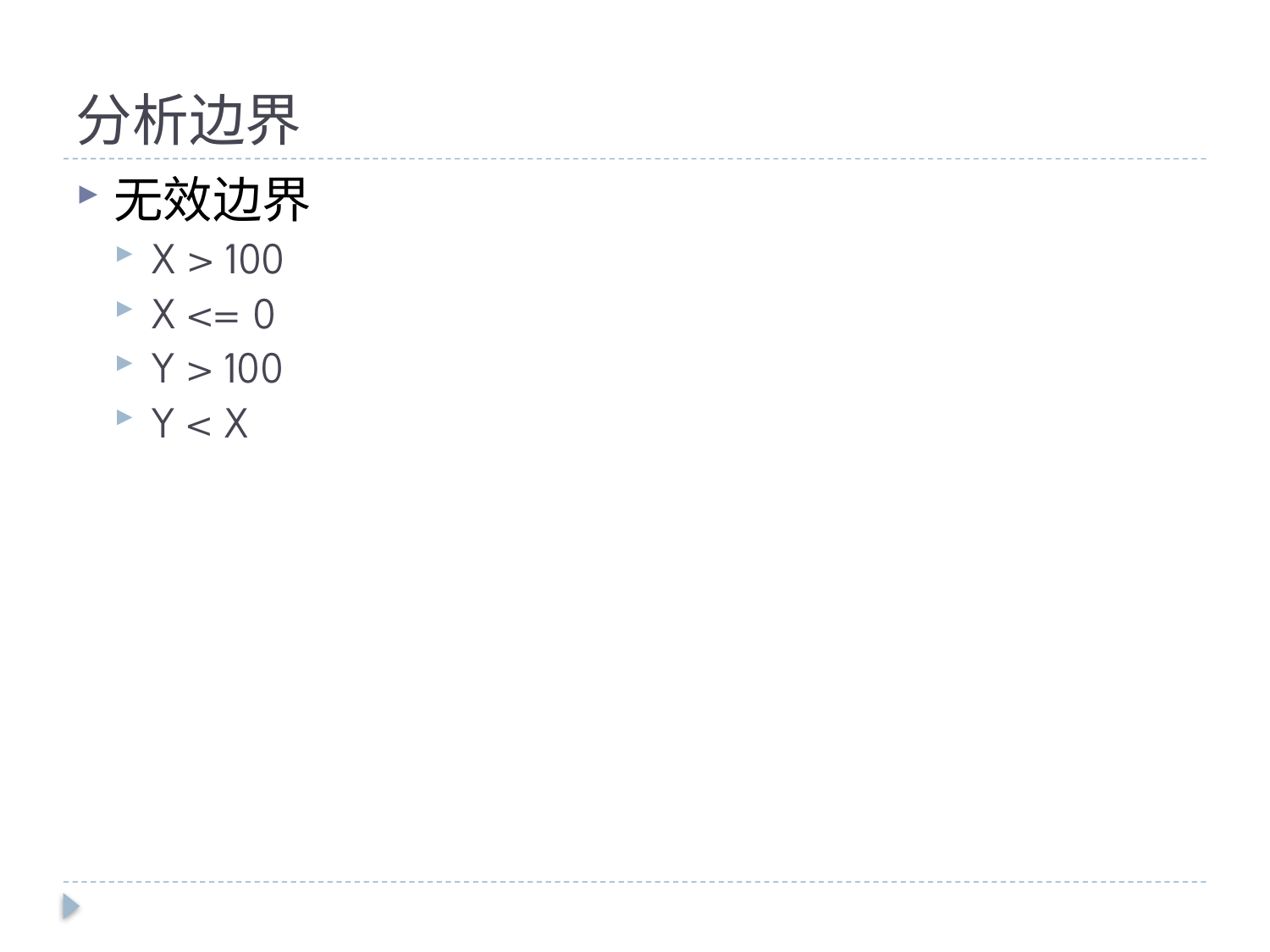

# 分析边界
无效边界
X > 100
X <= 0
Y > 100
Y < X